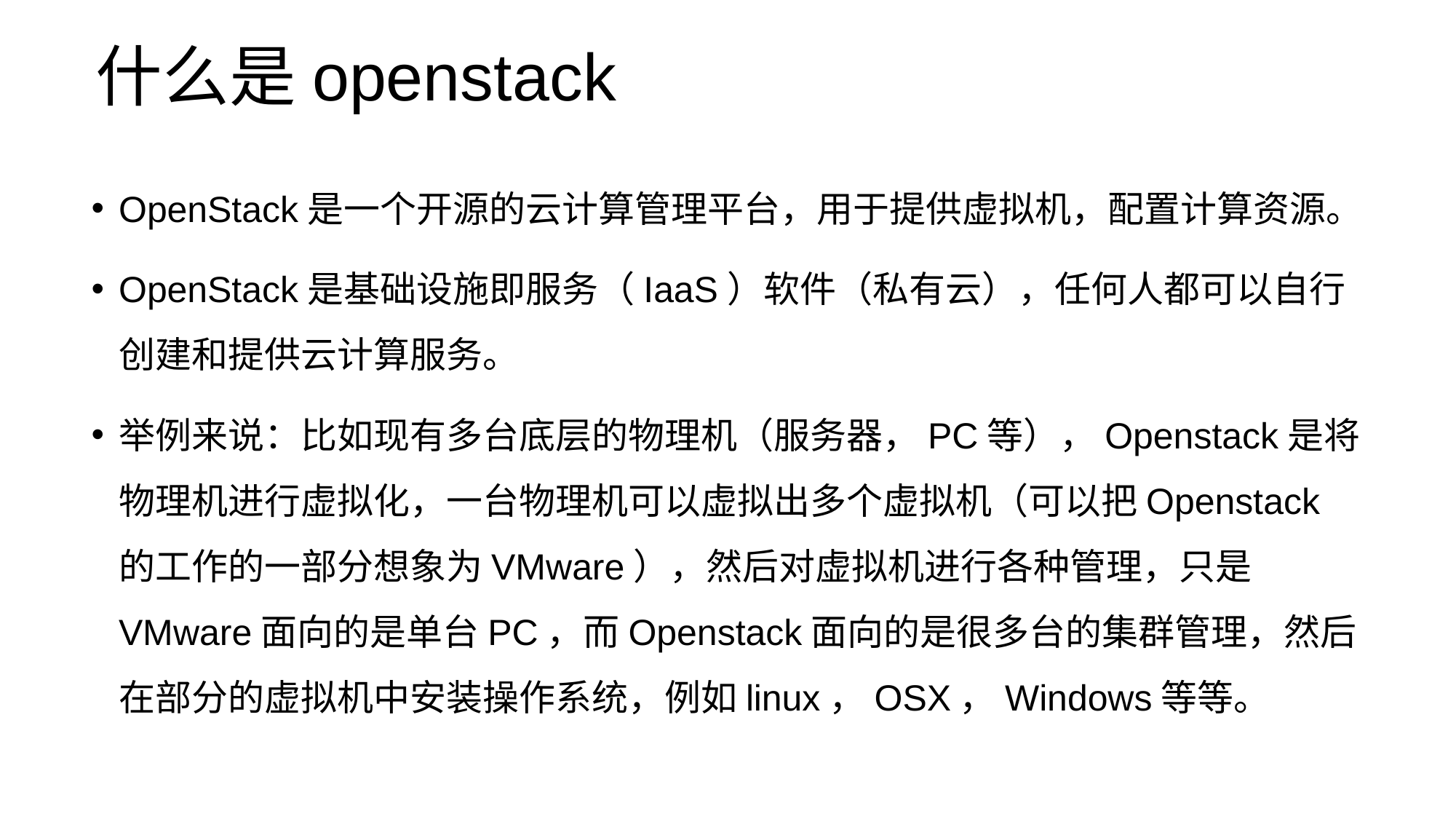

# 什么是openstack
OpenStack是一个开源的云计算管理平台，用于提供虚拟机，配置计算资源。
OpenStack是基础设施即服务（IaaS）软件（私有云），任何人都可以自行创建和提供云计算服务。
举例来说：比如现有多台底层的物理机（服务器，PC等），Openstack是将物理机进行虚拟化，一台物理机可以虚拟出多个虚拟机（可以把Openstack的工作的一部分想象为VMware），然后对虚拟机进行各种管理，只是VMware面向的是单台PC，而Openstack面向的是很多台的集群管理，然后在部分的虚拟机中安装操作系统，例如linux，OSX，Windows等等。